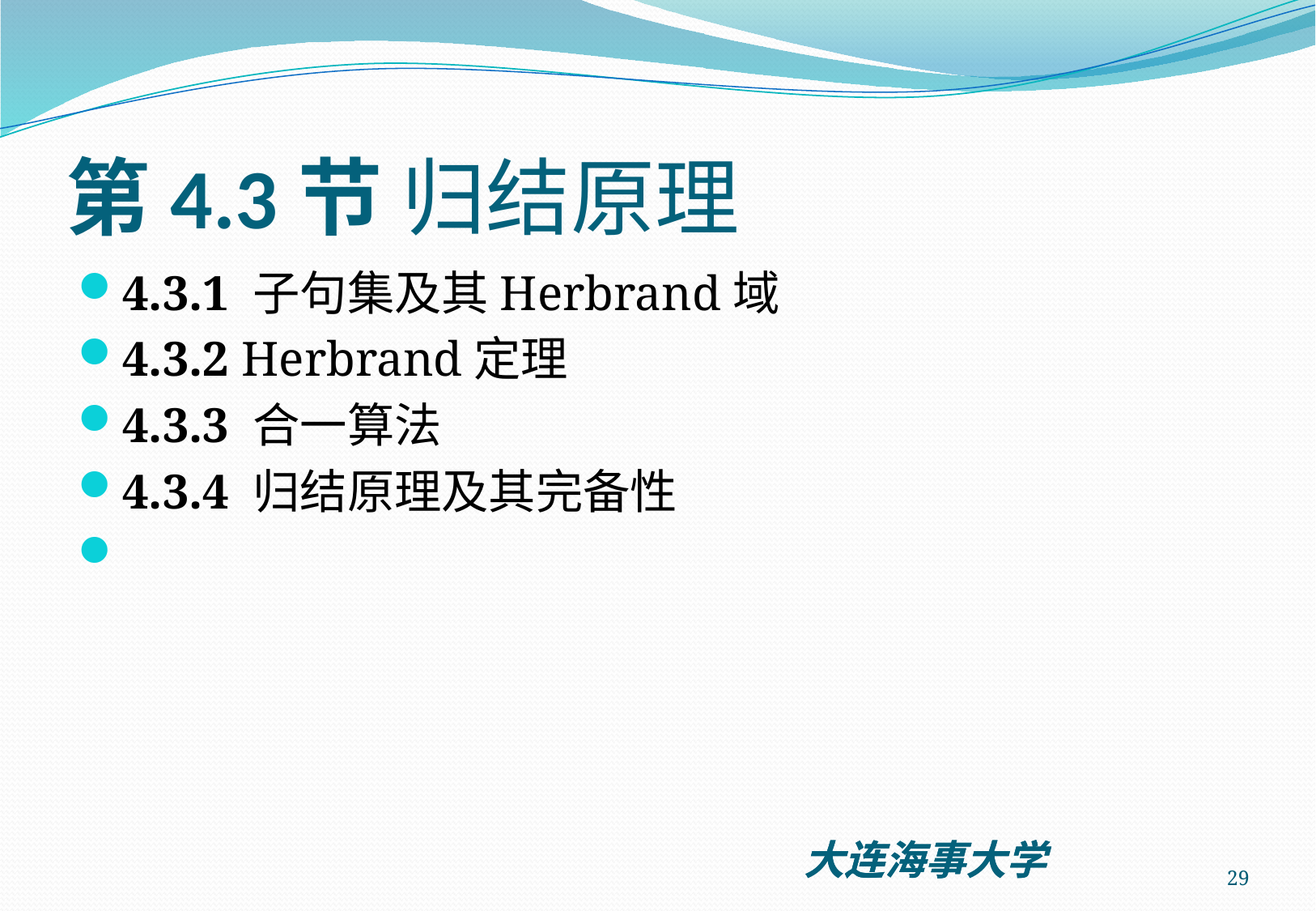

# 第4.3节 归结原理
4.3.1 子句集及其Herbrand域
4.3.2 Herbrand定理
4.3.3 合一算法
4.3.4 归结原理及其完备性

29